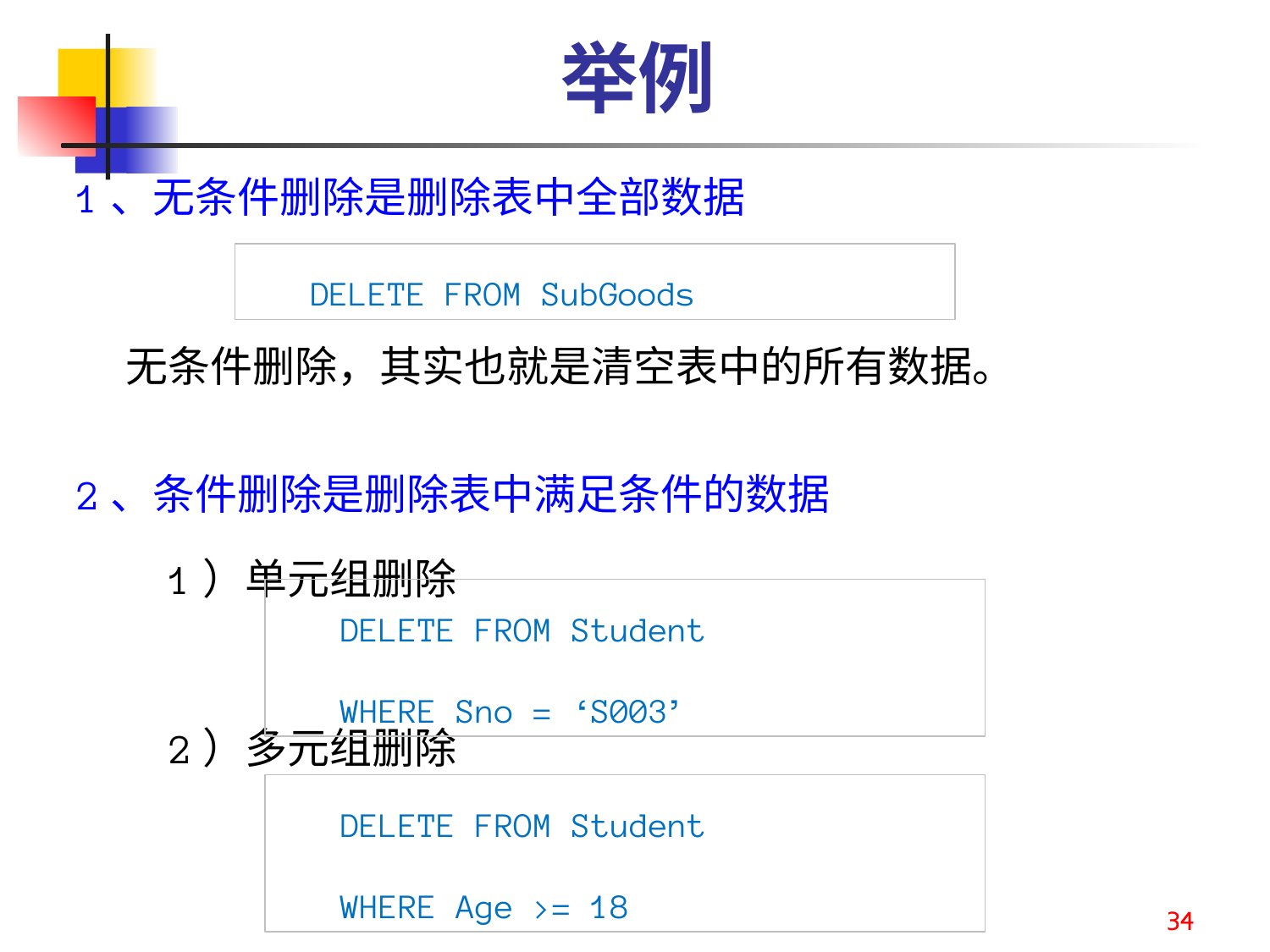

举例
1、无条件删除是删除表中全部数据

    无条件删除，其实也就是清空表中的所有数据。

DELETE FROM SubGoods
2、条件删除是删除表中满足条件的数据
    1）单元组删除

    2）多元组删除
DELETE FROM Student
WHERE Sno = ‘S003’
DELETE FROM Student
WHERE Age >= 18
34